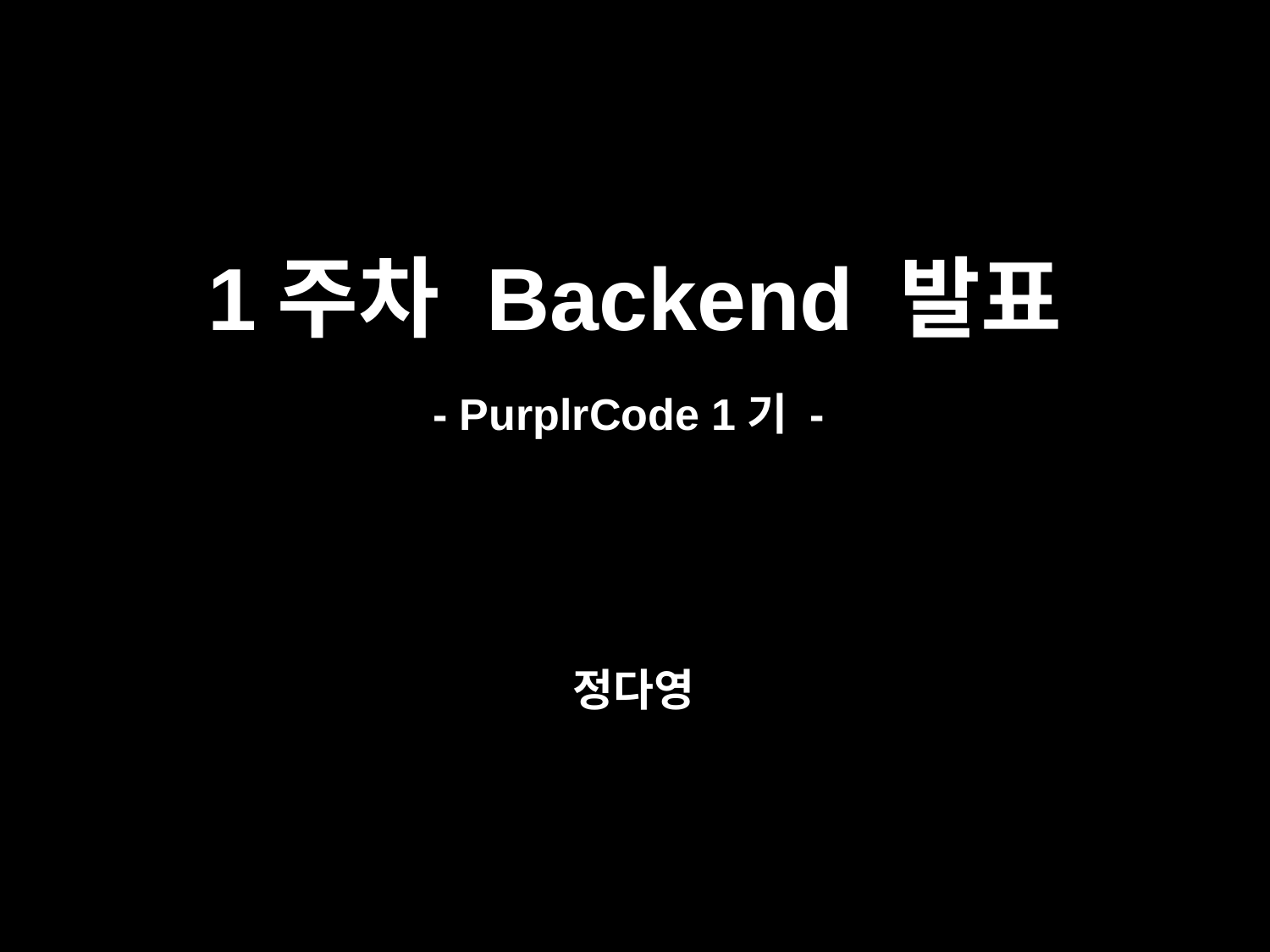

1주차 Backend 발표
- PurplrCode 1기 -
정다영